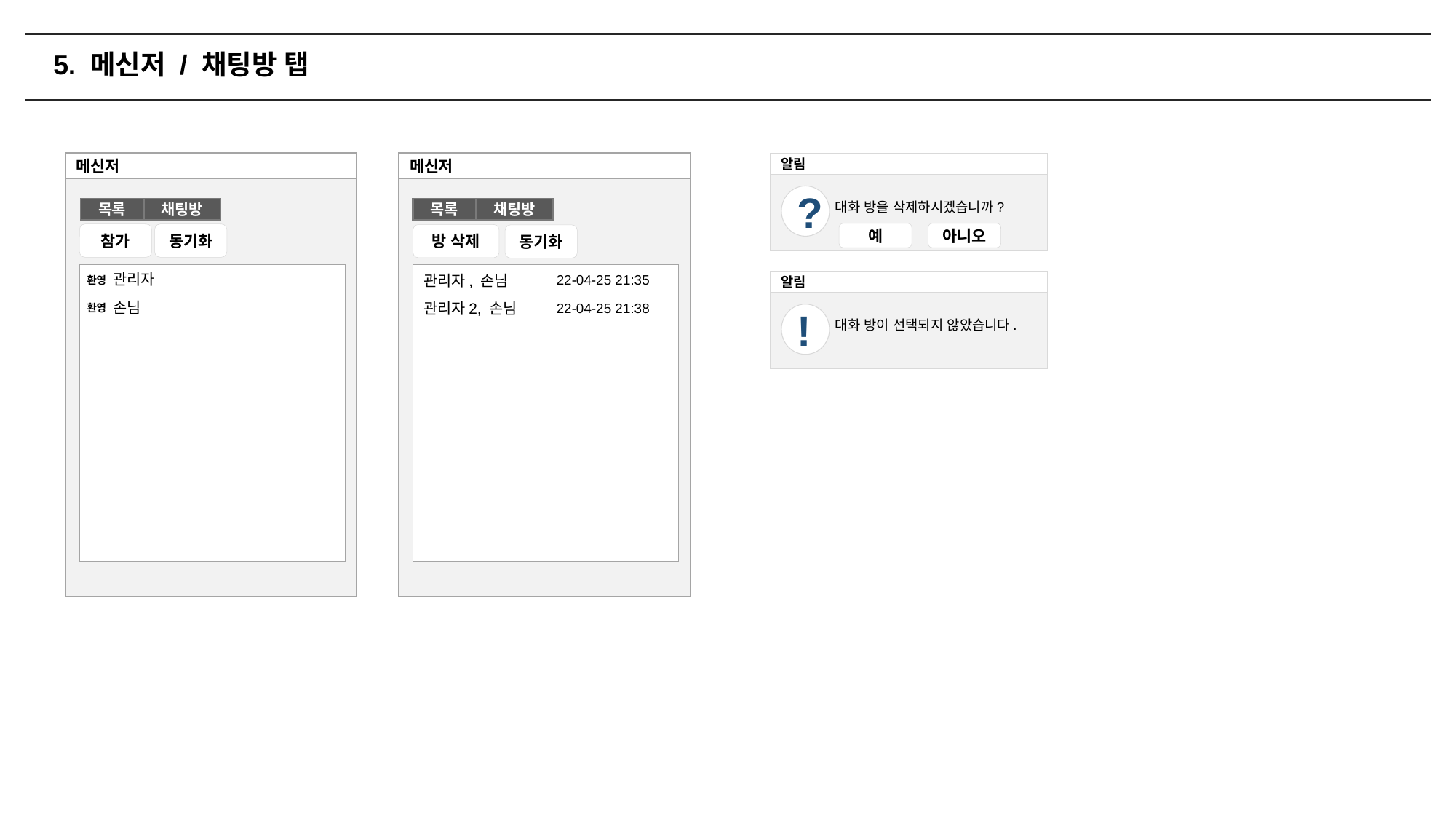

# 5. 메신저 / 채팅방 탭

메신저

메신저

알림
?

대화 방을 삭제하시겠습니까?
목록
채팅방
목록
채팅방
예
아니오
참가
동기화
방 삭제
동기화

관리자
관리자, 손님
22-04-25 21:35
환영

알림
손님
관리자2, 손님
22-04-25 21:38
환영
!

대화 방이 선택되지 않았습니다.